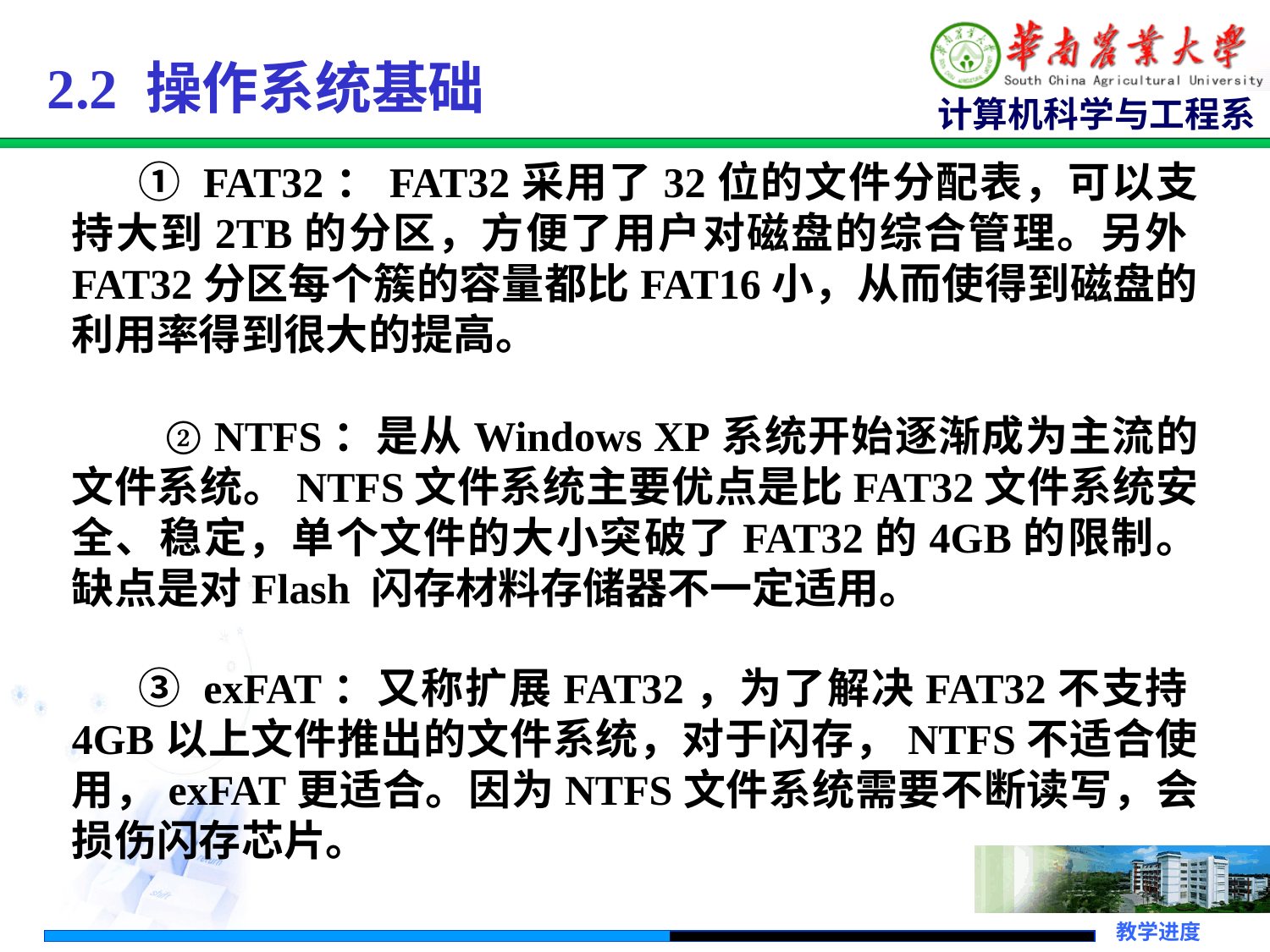

2.2 操作系统基础
　  ① FAT32：FAT32采用了32位的文件分配表，可以支持大到2TB的分区，方便了用户对磁盘的综合管理。另外FAT32分区每个簇的容量都比FAT16小，从而使得到磁盘的利用率得到很大的提高。

        ② NTFS：是从Windows XP系统开始逐渐成为主流的文件系统。NTFS文件系统主要优点是比FAT32文件系统安全、稳定，单个文件的大小突破了FAT32的4GB的限制。缺点是对Flash 闪存材料存储器不一定适用。
　  ③ exFAT：又称扩展FAT32，为了解决FAT32不支持4GB以上文件推出的文件系统，对于闪存，NTFS不适合使用，exFAT更适合。因为NTFS文件系统需要不断读写，会损伤闪存芯片。